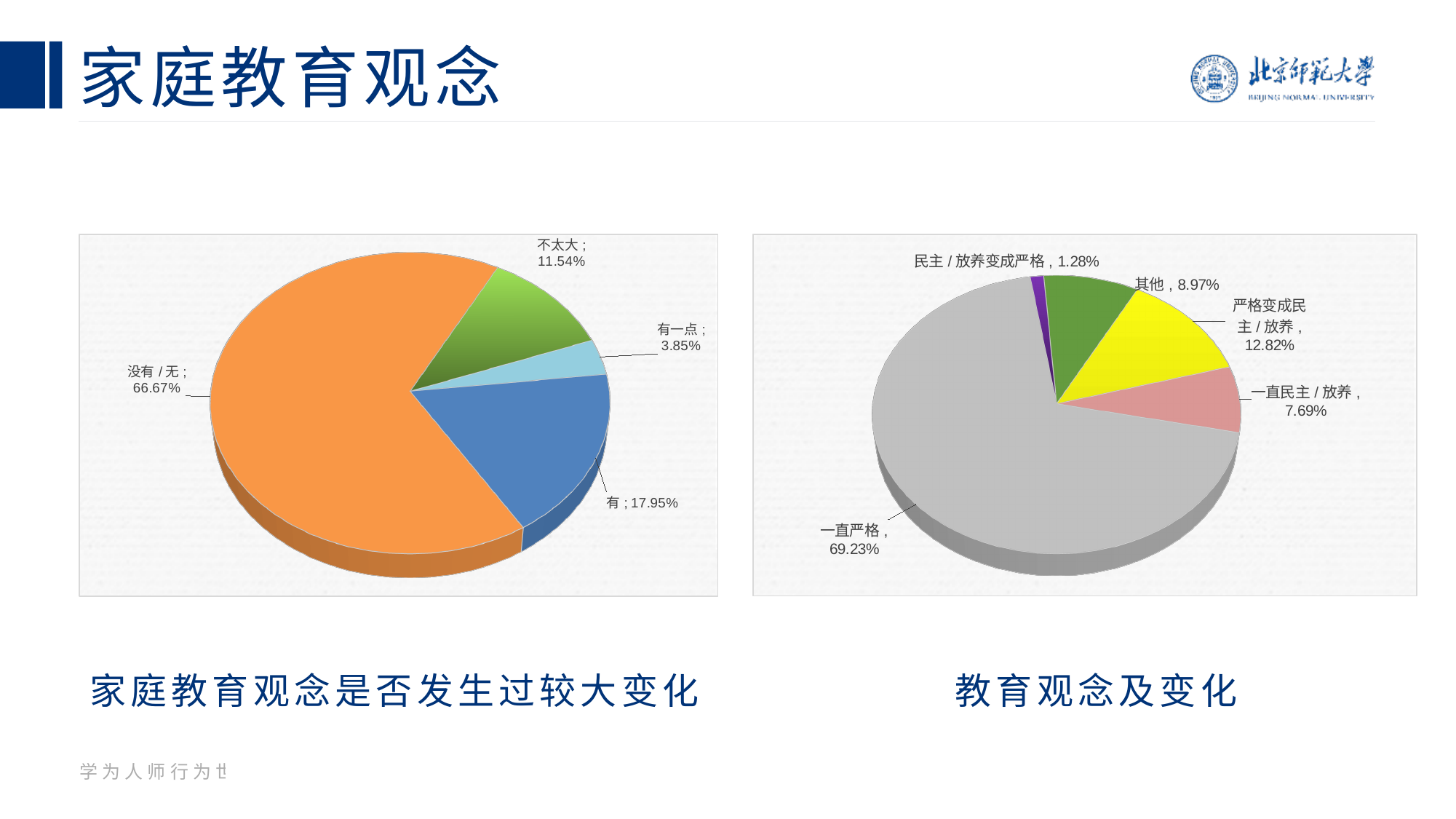

# 家庭教育观念

[unsupported chart]

[unsupported chart]

家庭教育观念是否发生过较大变化
教育观念及变化